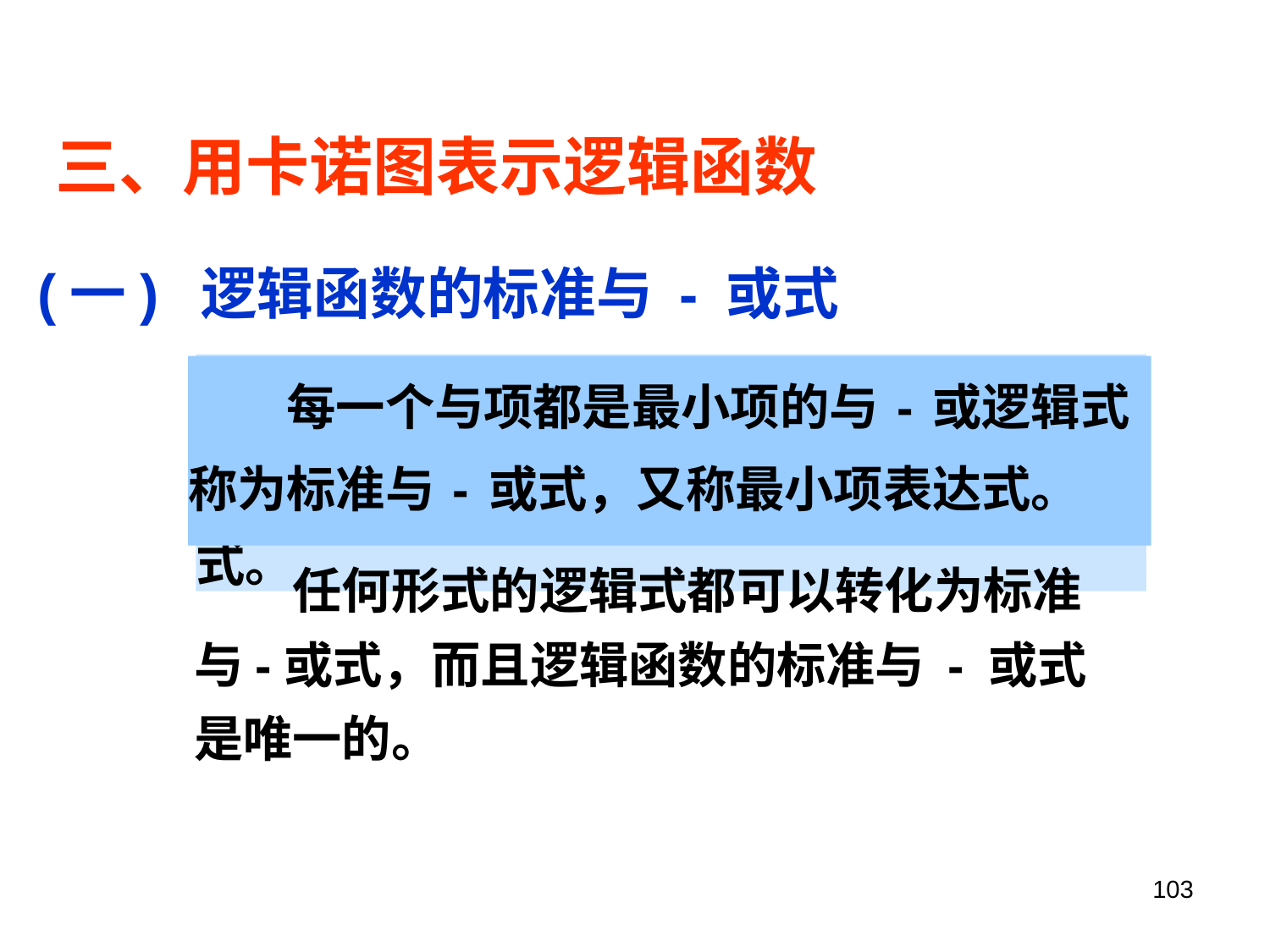

三、用卡诺图表示逻辑函数
(一)  逻辑函数的标准与 - 或式
        为了用卡诺图表示逻辑函数，通常需要先求得真值表或者标准与 - 或式或者与 - 或表达式。因此，下面先介绍标准与 - 或式。
　　每一个与项都是最小项的与 - 或逻辑式
称为标准与 - 或式，又称最小项表达式。
　　任何形式的逻辑式都可以转化为标准
与-或式，而且逻辑函数的标准与 - 或式
是唯一的。
103